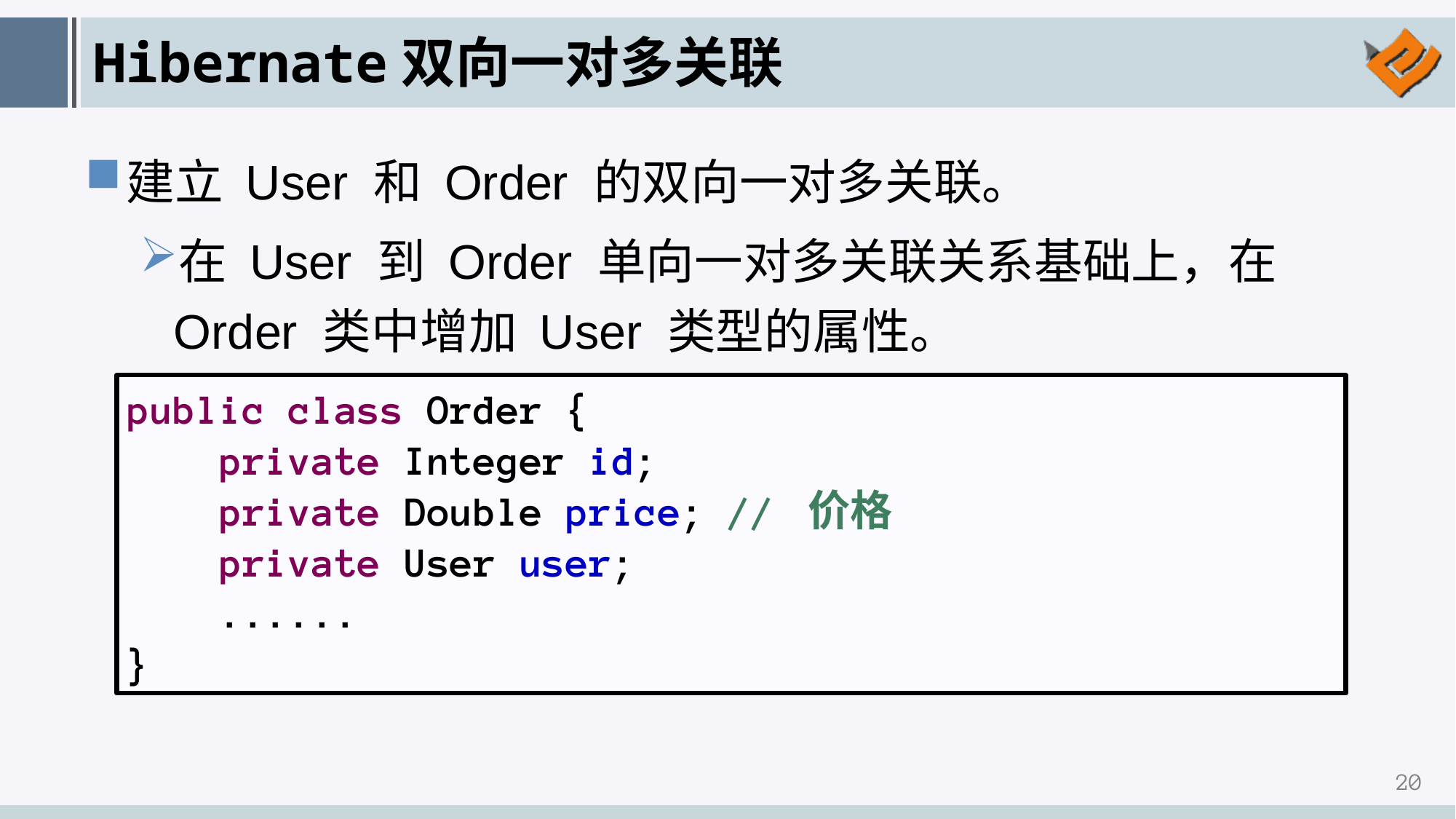

# Hibernate双向一对多关联
建立 User 和 Order 的双向一对多关联。
在 User 到 Order 单向一对多关联关系基础上，在 Order 类中增加 User 类型的属性。
public class Order {
    private Integer id;
    private Double price; // 价格
    private User user;
    ......
}